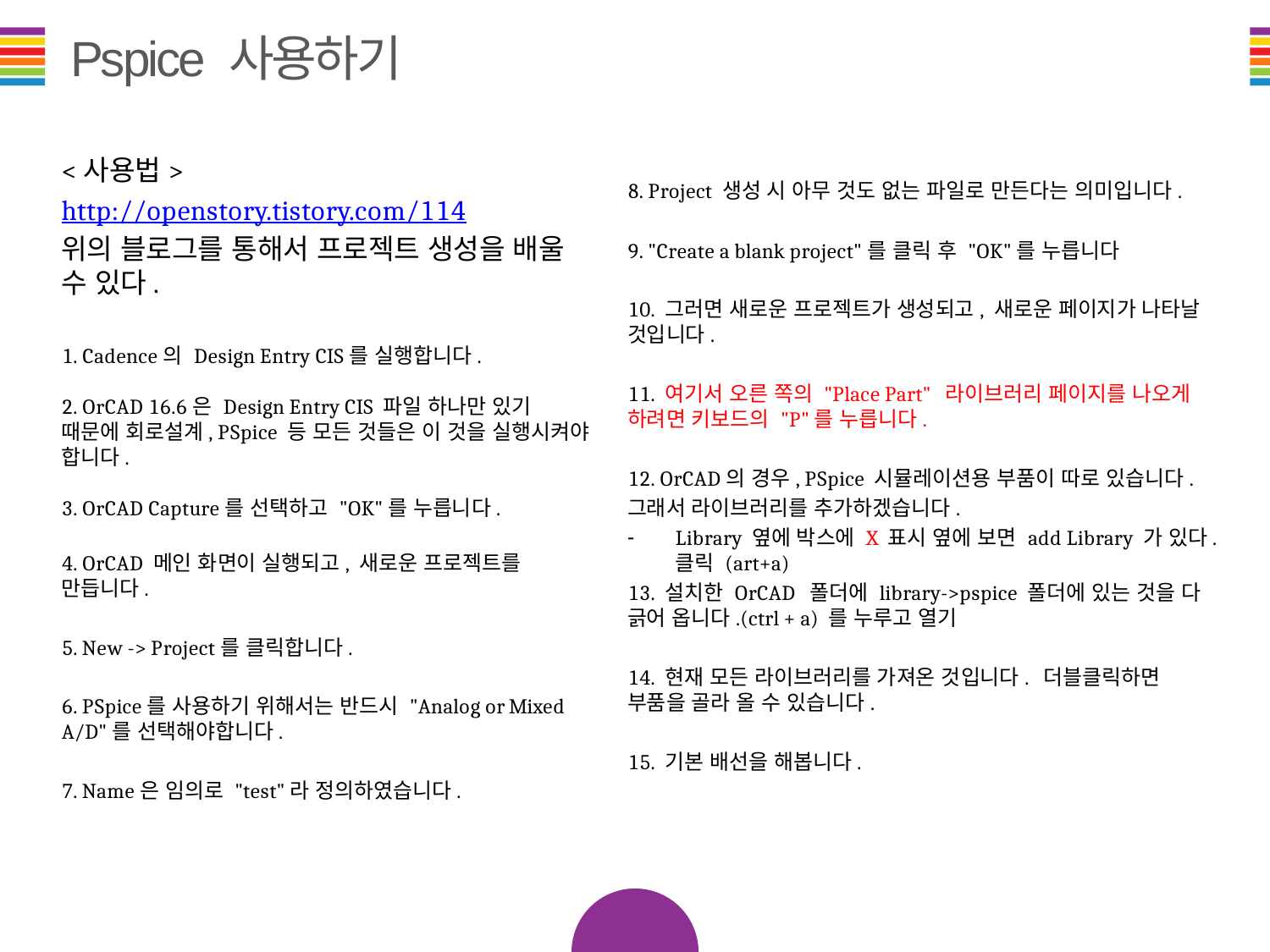

# Pspice 사용하기
8. Project 생성 시 아무 것도 없는 파일로 만든다는 의미입니다.

9. "Create a blank project"를 클릭 후 "OK"를 누릅니다

10. 그러면 새로운 프로젝트가 생성되고, 새로운 페이지가 나타날 것입니다.

11. 여기서 오른 쪽의 "Place Part"  라이브러리 페이지를 나오게 하려면 키보드의 "P"를 누릅니다.

12. OrCAD의 경우, PSpice 시뮬레이션용 부품이 따로 있습니다.
그래서 라이브러리를 추가하겠습니다.
Library 옆에 박스에 X 표시 옆에 보면 add Library 가 있다. 클릭 (art+a)
13. 설치한 OrCAD  폴더에 library->pspice 폴더에 있는 것을 다 긁어 옵니다.(ctrl + a) 를 누루고 열기

14. 현재 모든 라이브러리를 가져온 것입니다.  더블클릭하면 부품을 골라 올 수 있습니다.

15. 기본 배선을 해봅니다.

<사용법>
http://openstory.tistory.com/114
위의 블로그를 통해서 프로젝트 생성을 배울 수 있다.

1. Cadence의 Design Entry CIS를 실행합니다.
2. OrCAD 16.6은 Design Entry CIS 파일 하나만 있기 때문에 회로설계, PSpice 등 모든 것들은 이 것을 실행시켜야 합니다.
3. OrCAD Capture를 선택하고 "OK"를 누릅니다.
4. OrCAD 메인 화면이 실행되고, 새로운 프로젝트를 만듭니다.

5. New -> Project를 클릭합니다.

6. PSpice를 사용하기 위해서는 반드시 "Analog or Mixed A/D"를 선택해야합니다.

7. Name은 임의로 "test"라 정의하였습니다.